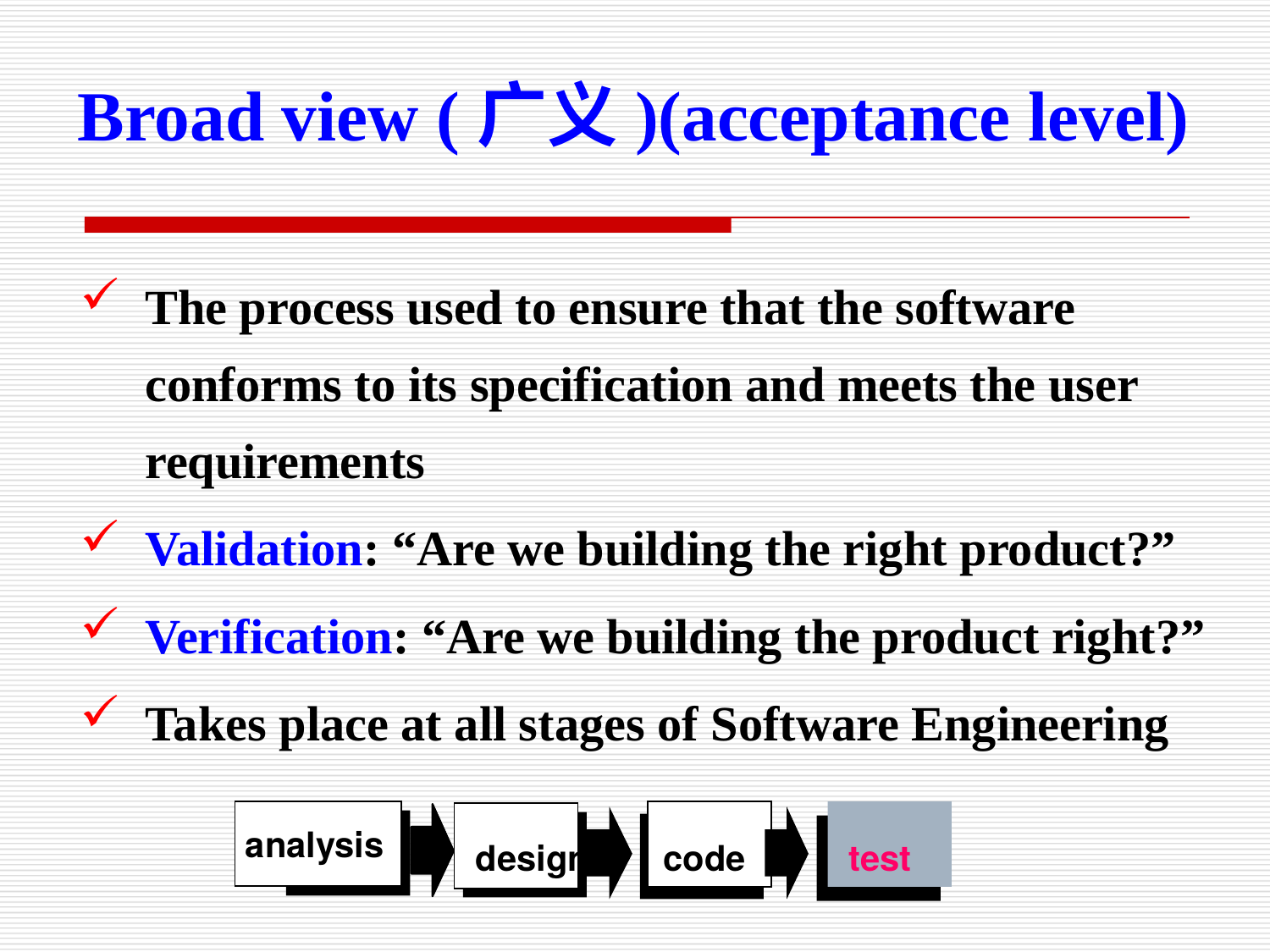

Broad view (广义)(acceptance level)
The process used to ensure that the software conforms to its specification and meets the user requirements
Validation: “Are we building the right product?”
Verification: “Are we building the product right?”
Takes place at all stages of Software Engineering

analysis
design
code
test